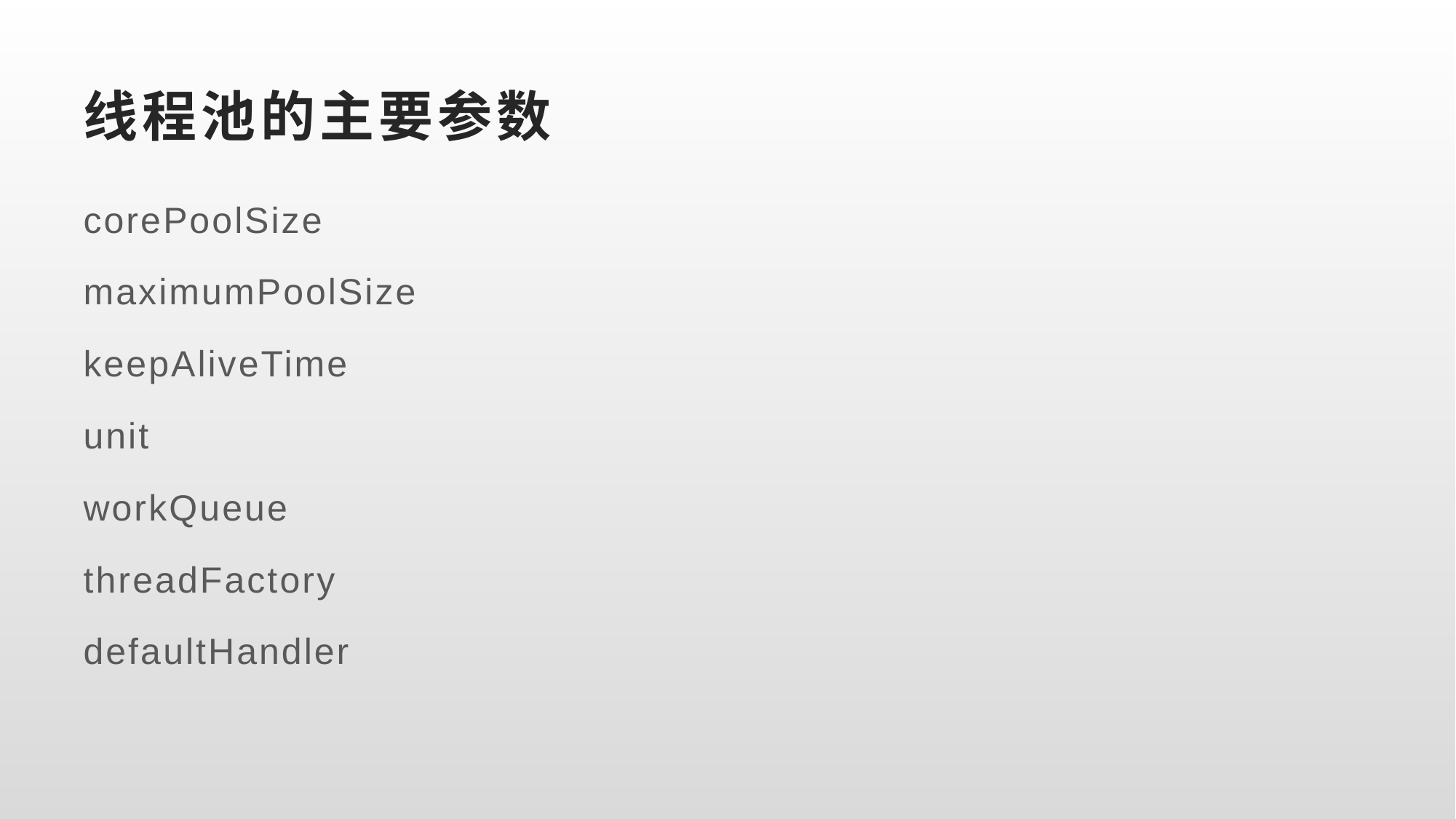

# 线程池的主要参数
corePoolSize
maximumPoolSize
keepAliveTime
unit
workQueue
threadFactory
defaultHandler